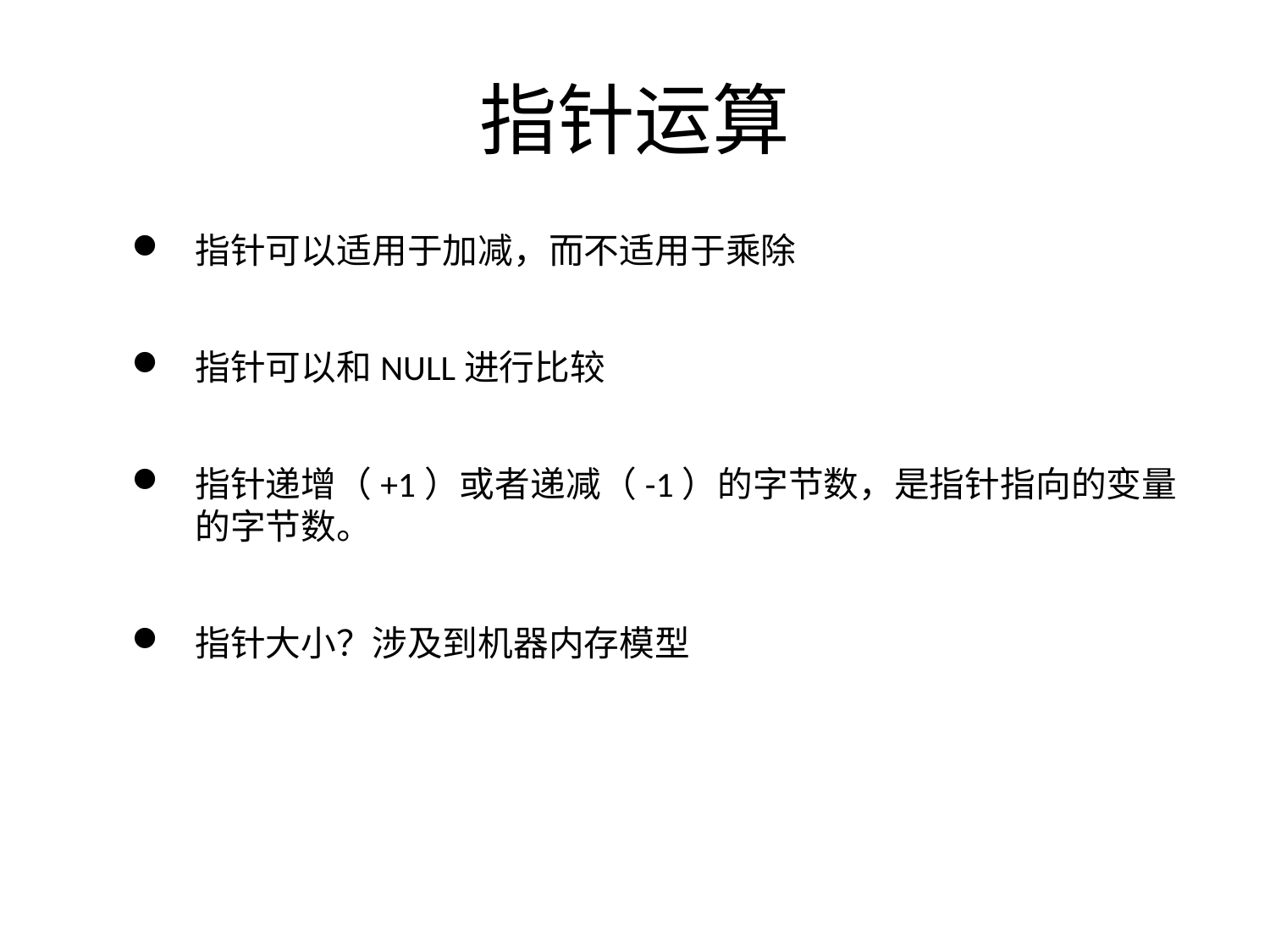

# 指针运算
指针可以适用于加减，而不适用于乘除

指针可以和NULL进行比较

指针递增（+1）或者递减（-1）的字节数，是指针指向的变量的字节数。

指针大小？涉及到机器内存模型